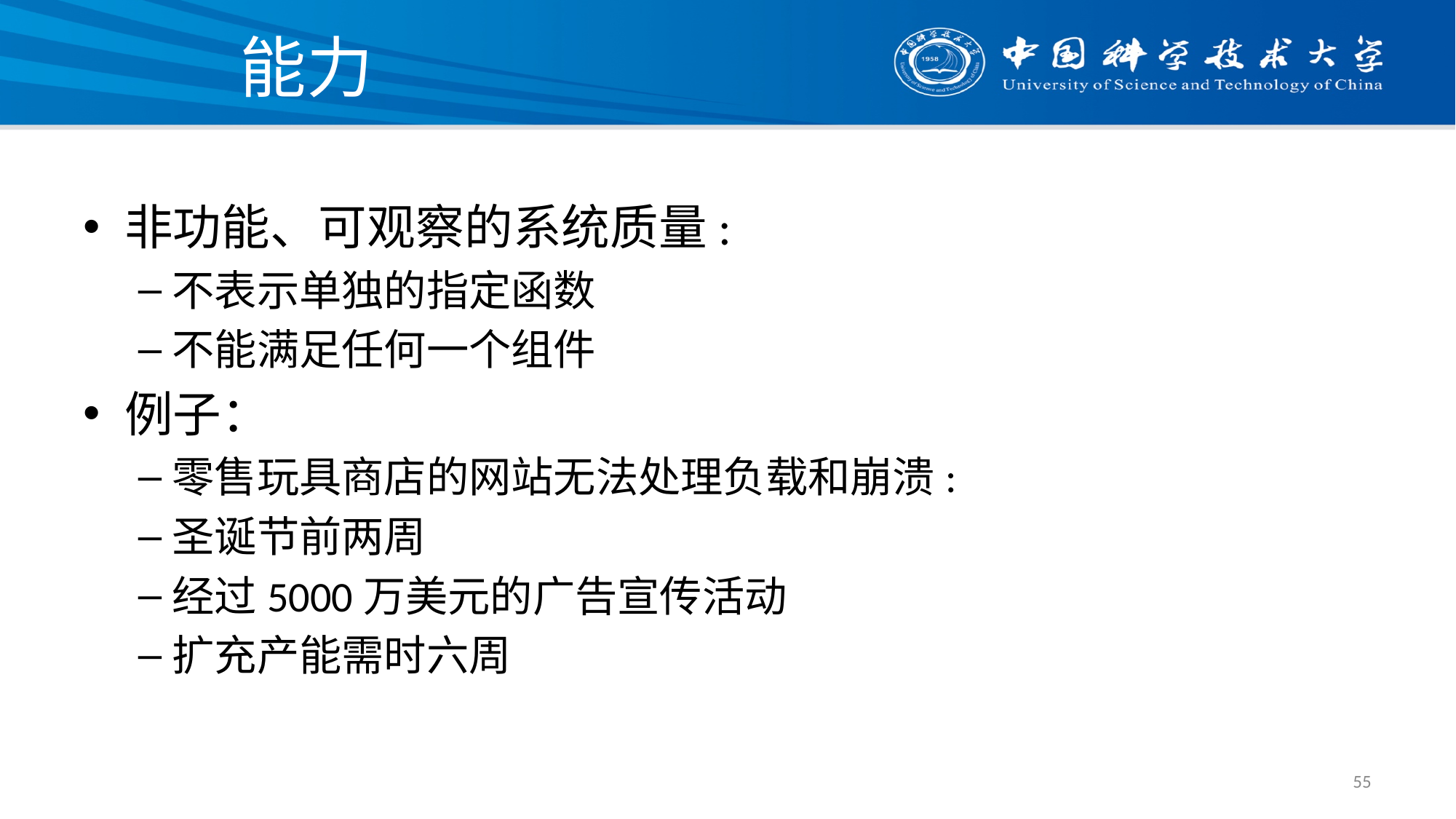

# 能力
非功能、可观察的系统质量:
不表示单独的指定函数
不能满足任何一个组件
例子：
零售玩具商店的网站无法处理负载和崩溃:
圣诞节前两周
经过5000万美元的广告宣传活动
扩充产能需时六周
55